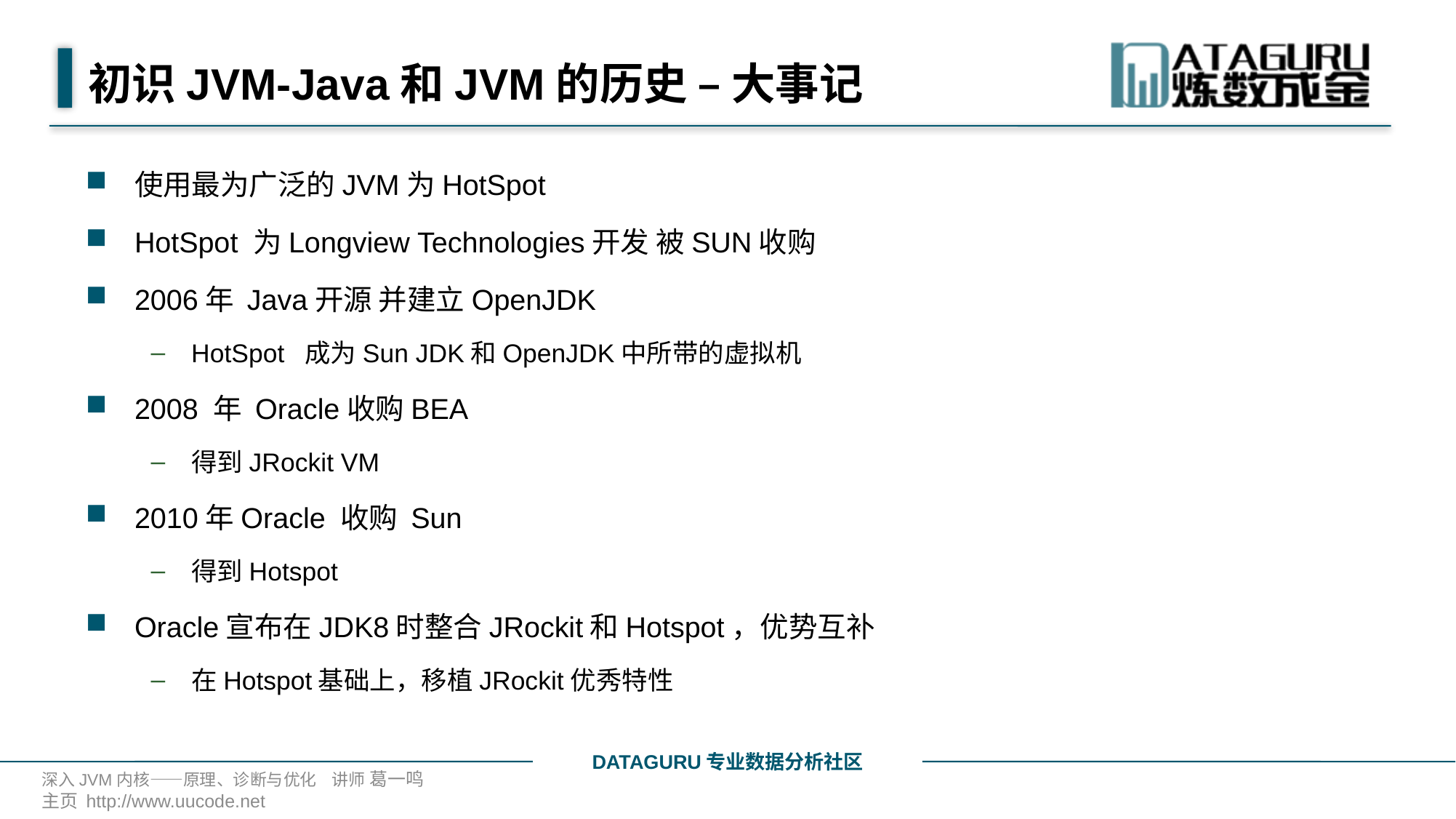

# 初识JVM-Java和JVM的历史 – 大事记
使用最为广泛的JVM为HotSpot
HotSpot 为Longview Technologies开发 被SUN收购
2006年 Java开源 并建立OpenJDK
HotSpot  成为Sun JDK和OpenJDK中所带的虚拟机
2008 年 Oracle收购BEA
得到JRockit VM
2010年Oracle 收购 Sun
得到Hotspot
Oracle宣布在JDK8时整合JRockit和Hotspot，优势互补
在Hotspot基础上，移植JRockit优秀特性